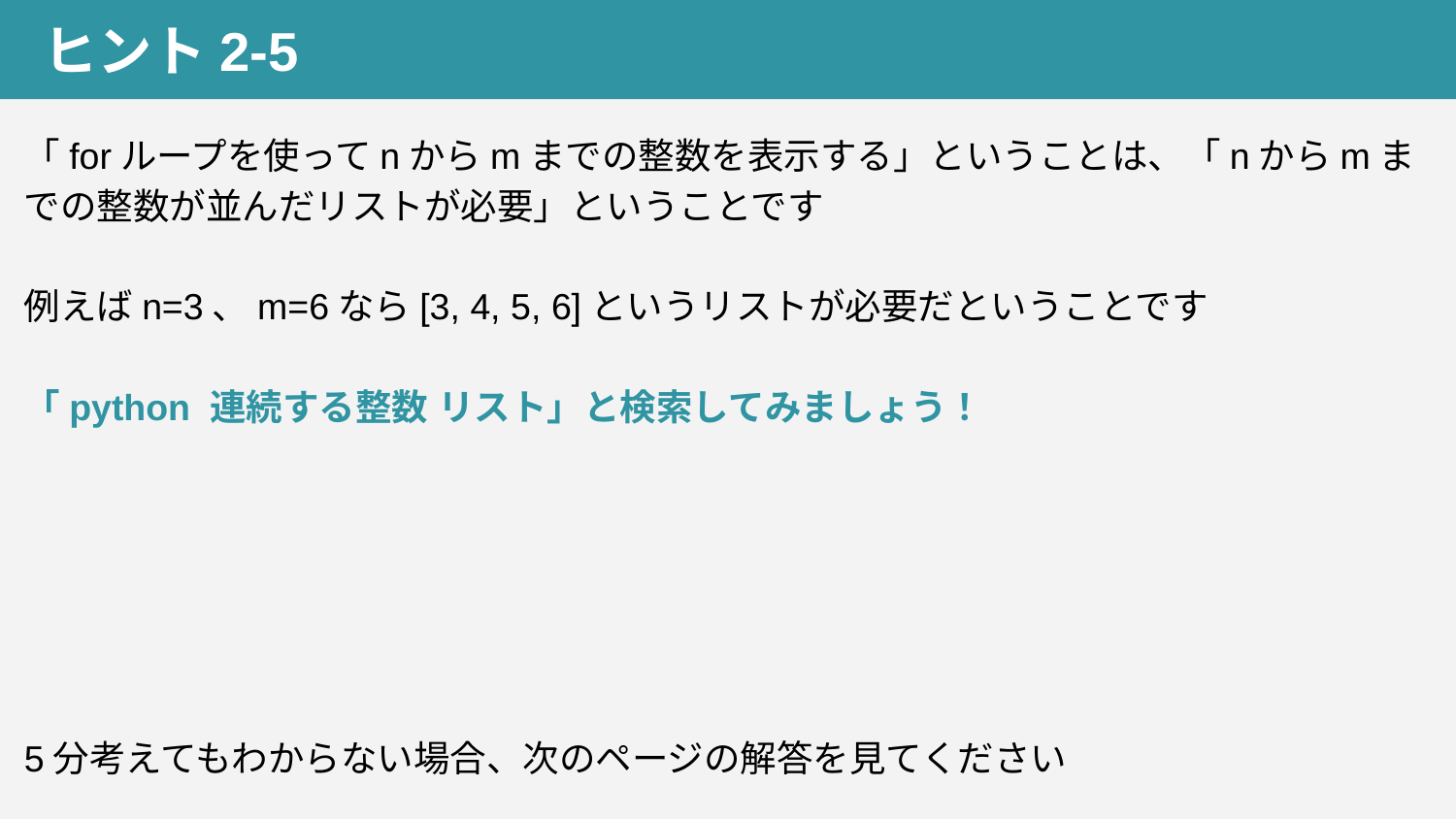

ヒント2-5
「forループを使ってnからmまでの整数を表示する」ということは、「nからmまでの整数が並んだリストが必要」ということです

例えばn=3、m=6なら[3, 4, 5, 6]というリストが必要だということです

「python 連続する整数 リスト」と検索してみましょう！

5分考えてもわからない場合、次のページの解答を見てください